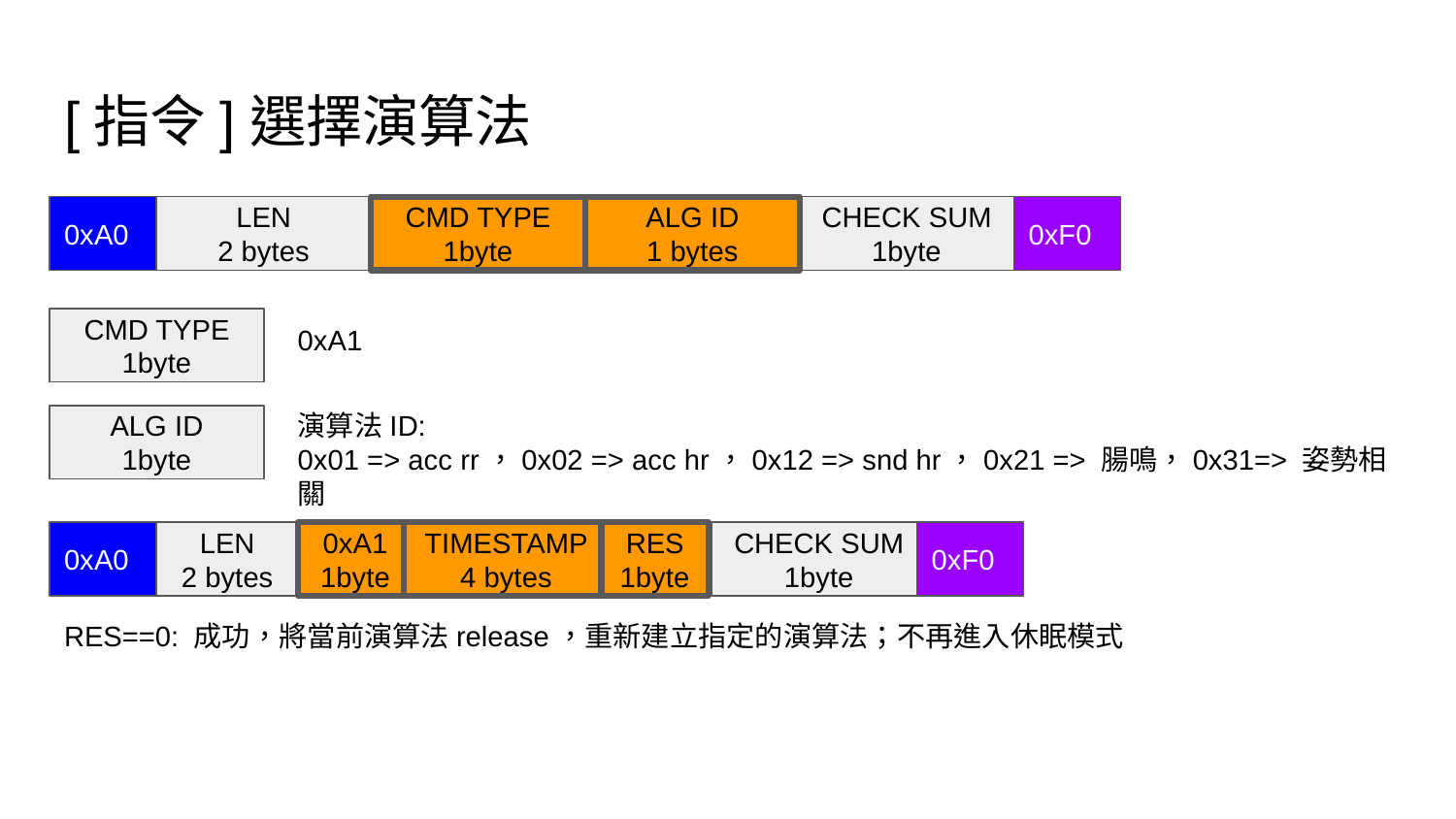

# [指令]選擇演算法
0xA0
LEN
2 bytes
CMD TYPE
1byte
ALG ID
1 bytes
CHECK SUM
1byte
0xF0
CMD TYPE
1byte
0xA1
演算法ID:
0x01 => acc rr，0x02 => acc hr，0x12 => snd hr，0x21 => 腸鳴，0x31=> 姿勢相關
ALG ID
1byte
0xA0
LEN
2 bytes
0xA1
1byte
TIMESTAMP
4 bytes
RES
1byte
CHECK SUM
1byte
0xF0
RES==0: 成功，將當前演算法release，重新建立指定的演算法；不再進入休眠模式